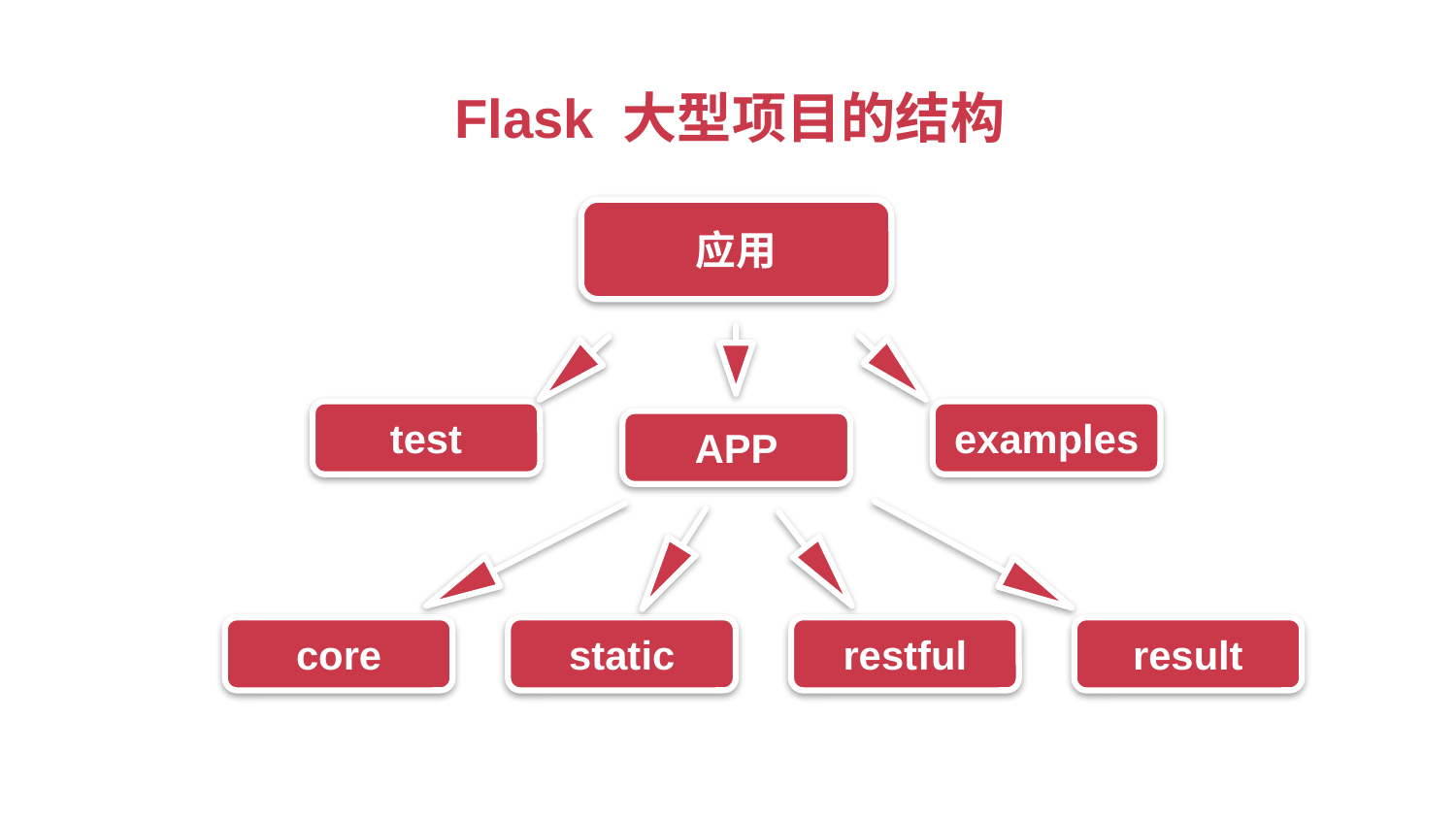

Flask 大型项目的结构

应用

test

examples

APP

result

core

static

restful